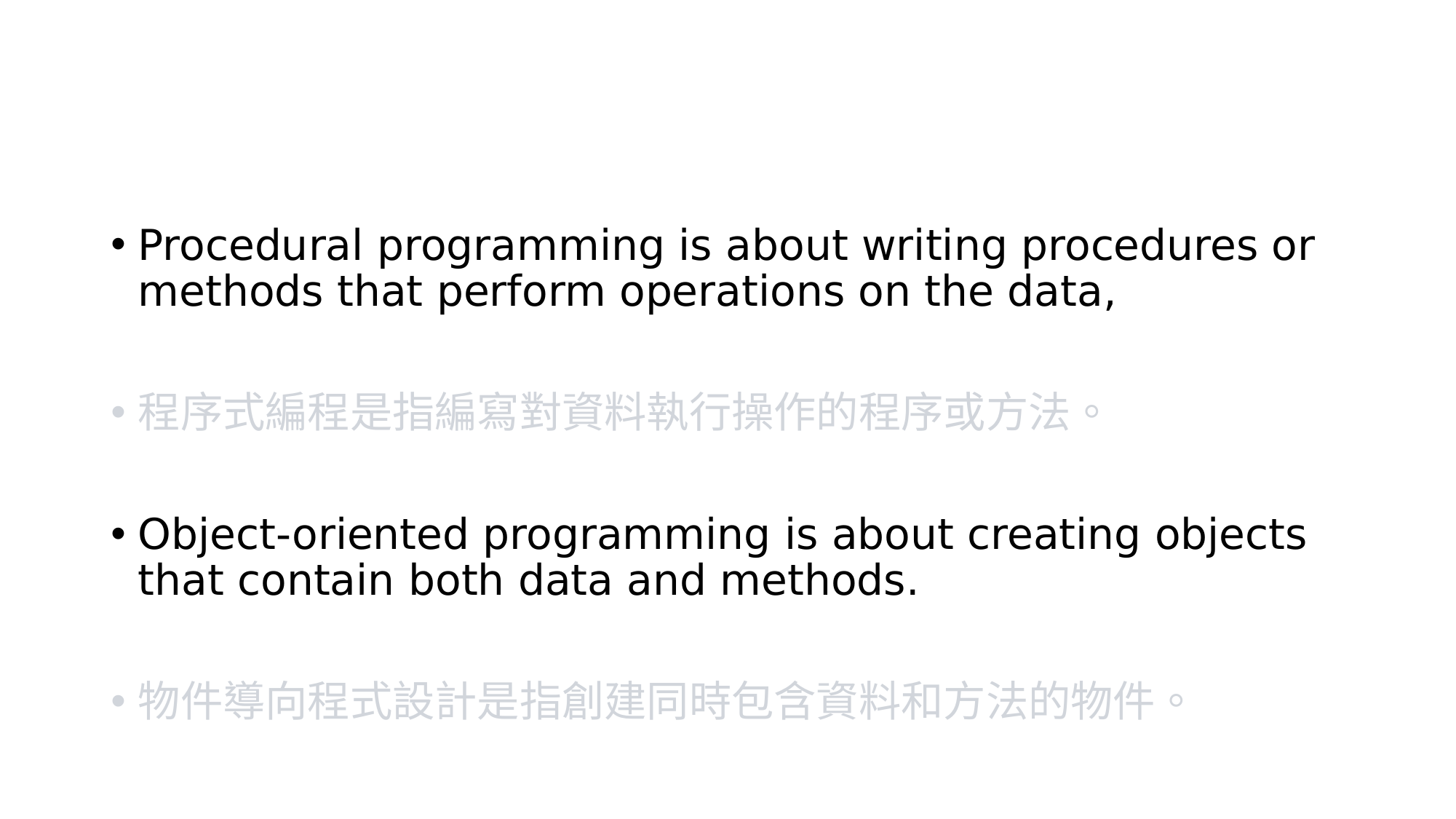

#
Procedural programming is about writing procedures or methods that perform operations on the data,

程序式編程是指編寫對資料執行操作的程序或方法。

Object-oriented programming is about creating objects that contain both data and methods.

物件導向程式設計是指創建同時包含資料和方法的物件。